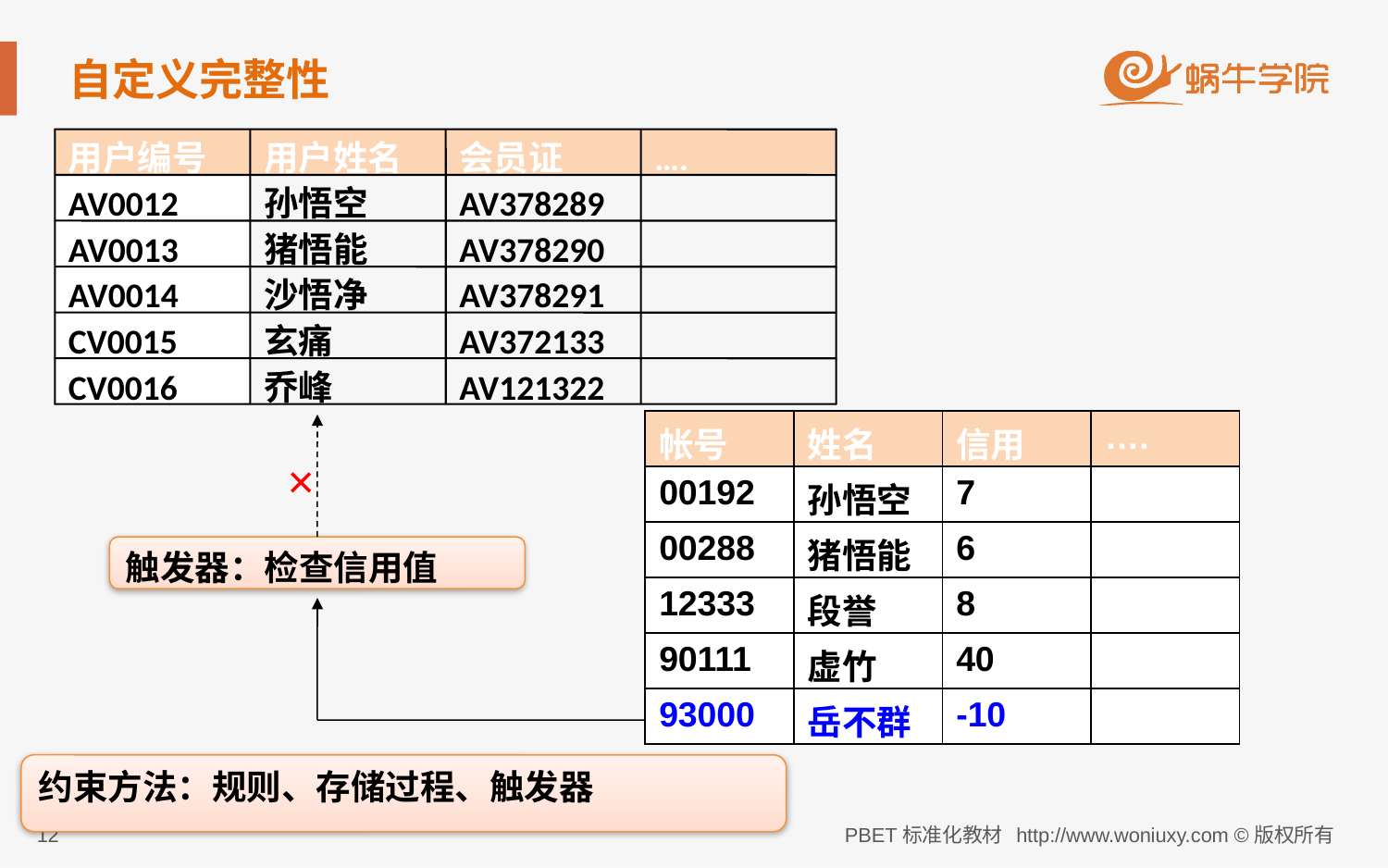

# 自定义完整性
用户编号

用户姓名

会员证

….

AV0012

孙悟空
AV378289

AV0013

猪悟能
AV378290

AV0014

沙悟净
AV378291

CV0015

玄痛
AV372133

CV0016

乔峰
AV121322

×
触发器：检查信用值

| 帐号 | 姓名 | 信用 | …. |
| --- | --- | --- | --- |
| 00192 | 孙悟空 | 7 |  |
| 00288 | 猪悟能 | 6 |  |
| 12333 | 段誉 | 8 |  |
| 90111 | 虚竹 | 40 |  |
| 93000 | 岳不群 | -10 |  |
约束方法：规则、存储过程、触发器